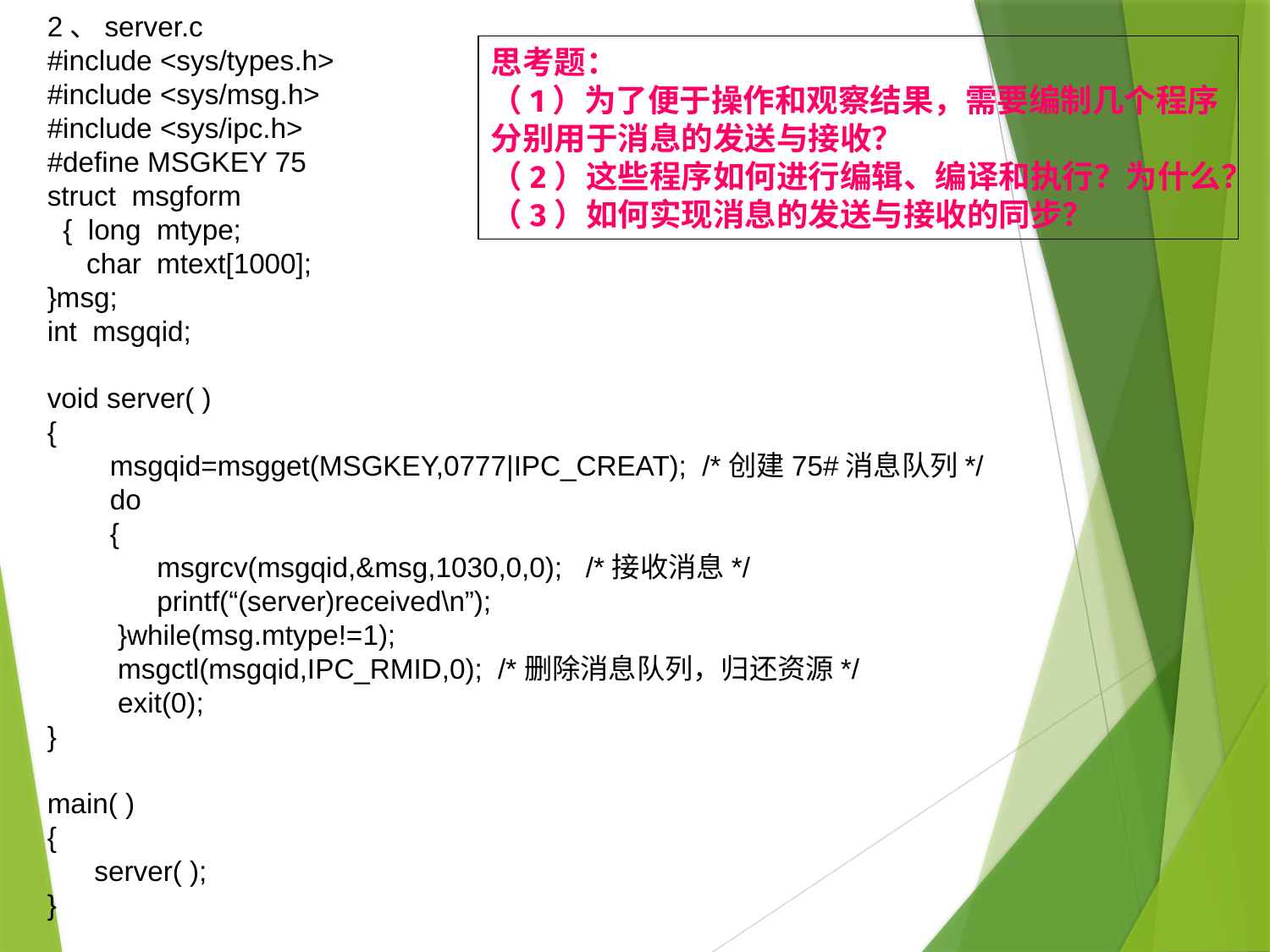

2、server.c
#include <sys/types.h>
#include <sys/msg.h>
#include <sys/ipc.h>
#define MSGKEY 75
struct  msgform
  {  long  mtype;
     char  mtext[1000];
}msg;
int  msgqid;

void server( )
{
        msgqid=msgget(MSGKEY,0777|IPC_CREAT);  /*创建75#消息队列*/
        do
        {
              msgrcv(msgqid,&msg,1030,0,0);   /*接收消息*/
              printf(“(server)received\n”);
         }while(msg.mtype!=1);
         msgctl(msgqid,IPC_RMID,0);  /*删除消息队列，归还资源*/
         exit(0);
}

main( )
{
      server( );
}
思考题：
（1）为了便于操作和观察结果，需要编制几个程序分别用于消息的发送与接收？
（2）这些程序如何进行编辑、编译和执行？为什么？
（3）如何实现消息的发送与接收的同步？